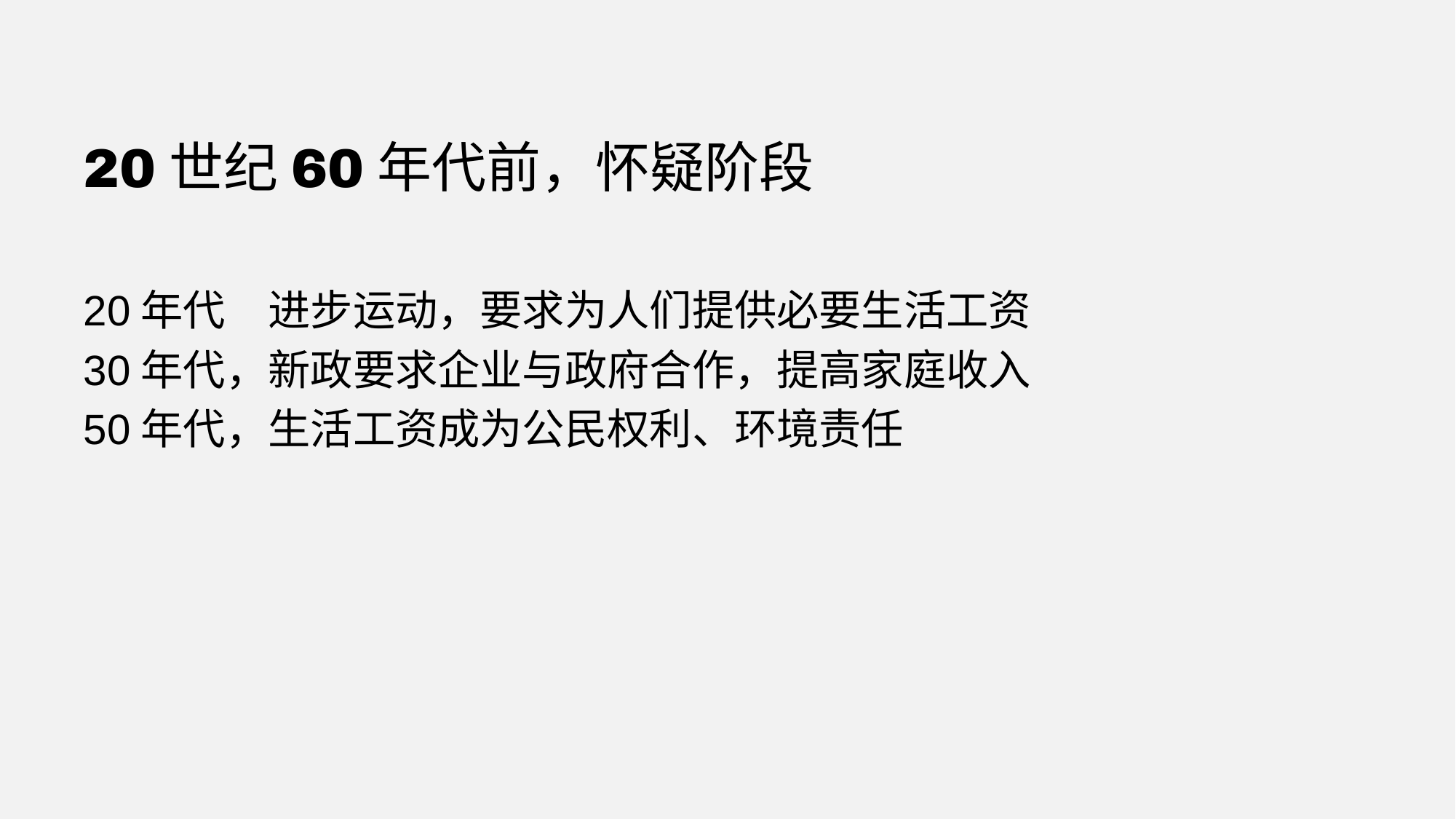

20世纪60年代前，怀疑阶段

20年代　进步运动，要求为人们提供必要生活工资
30年代，新政要求企业与政府合作，提高家庭收入
50年代，生活工资成为公民权利、环境责任